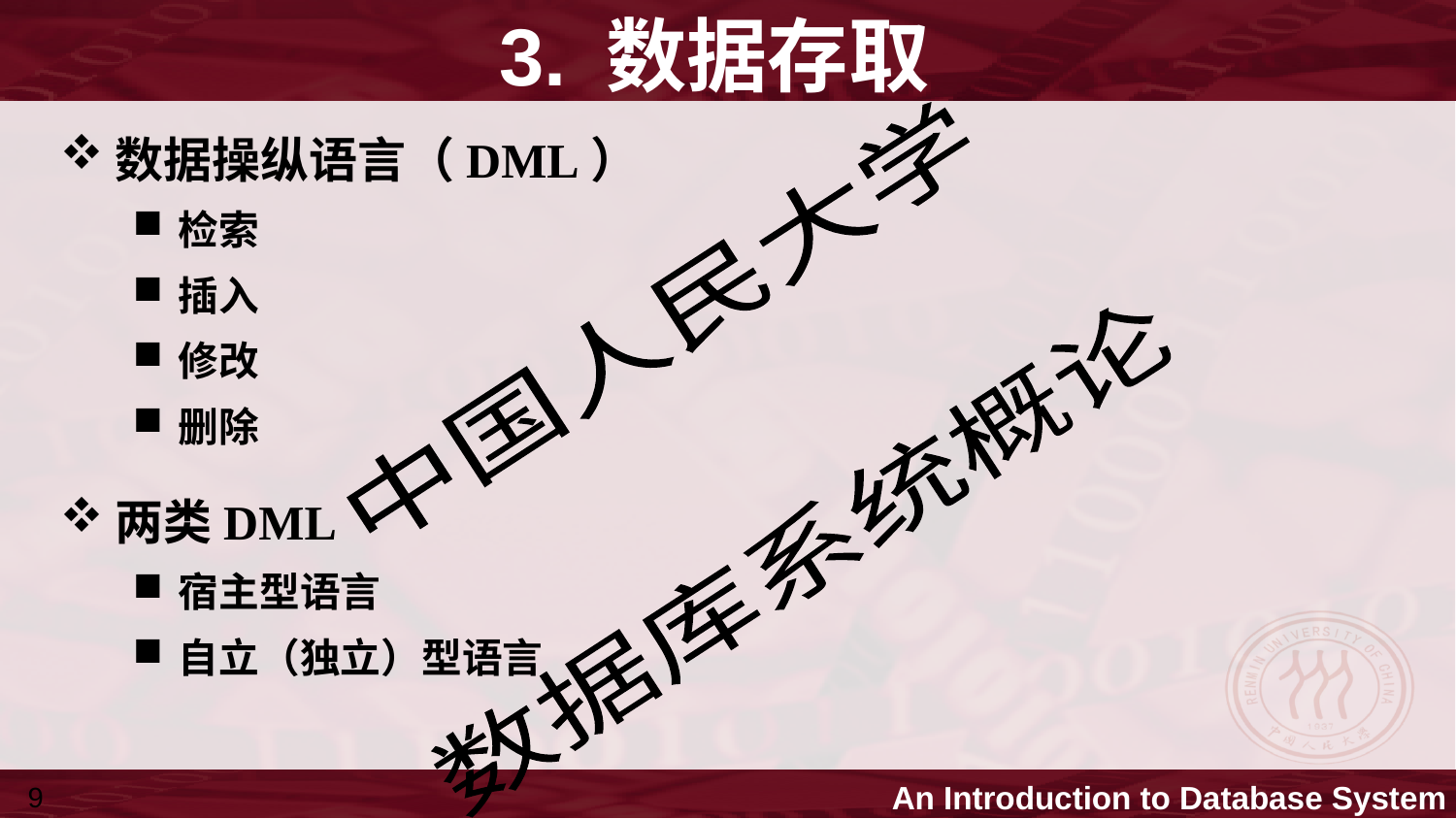

# 3. 数据存取
数据操纵语言（DML）
检索
插入
修改
删除
两类DML
宿主型语言
自立（独立）型语言
9